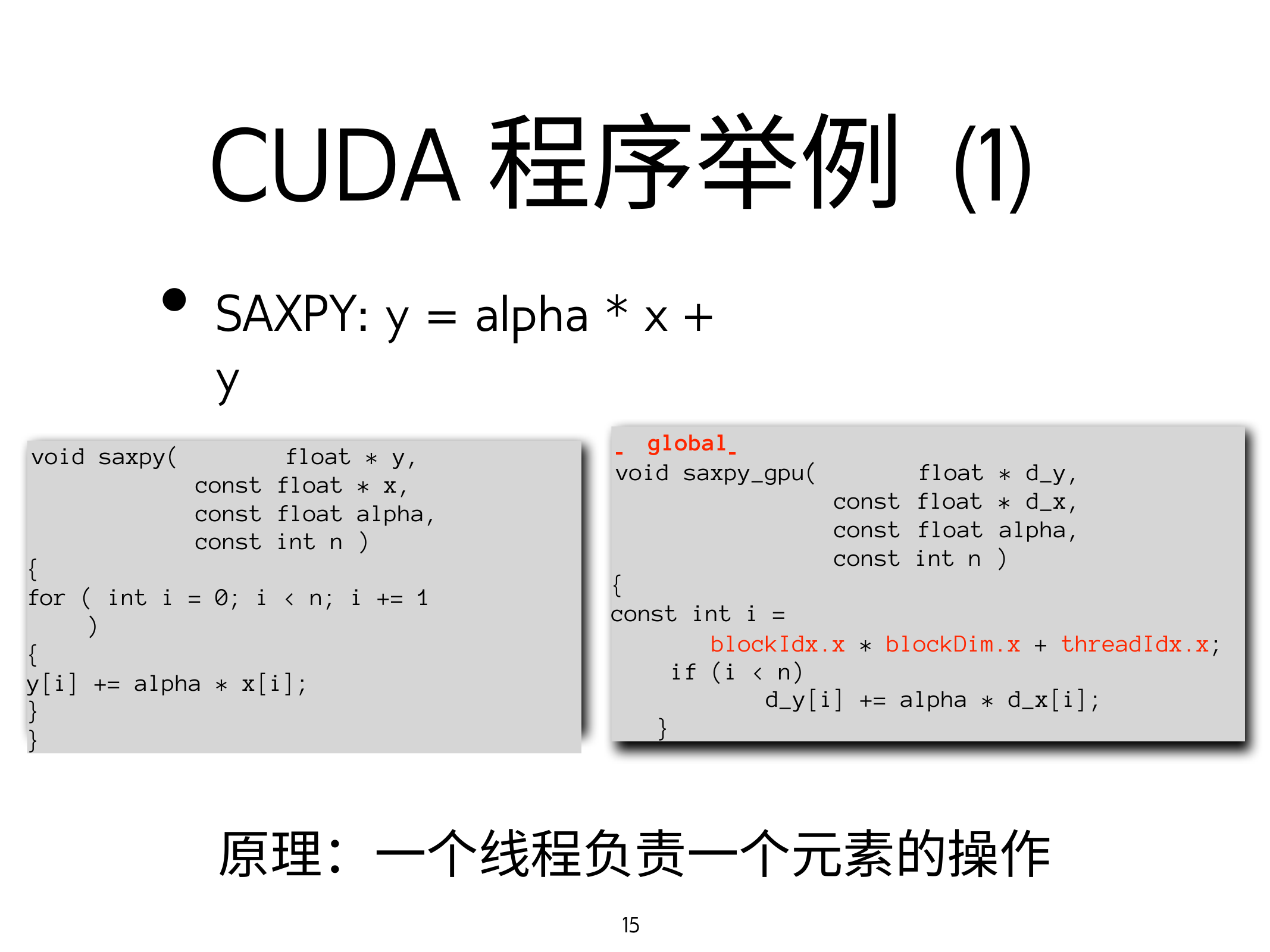

# CUDA程序举例 (1)
SAXPY: y = alpha * x + y

 	global
void saxpy_gpu(       float * d_y, const float * d_x, const float alpha, const int n )
{
const int i =
blockIdx.x * blockDim.x + threadIdx.x; if (i < n)
d_y[i] += alpha * d_x[i];
}

void saxpy(		float * y, const float * x, const float alpha, const int n )
{
for ( int i = 0; i < n; i += 1 )
{
y[i] += alpha * x[i];
}
}
原理：一个线程负责一个元素的操作
15